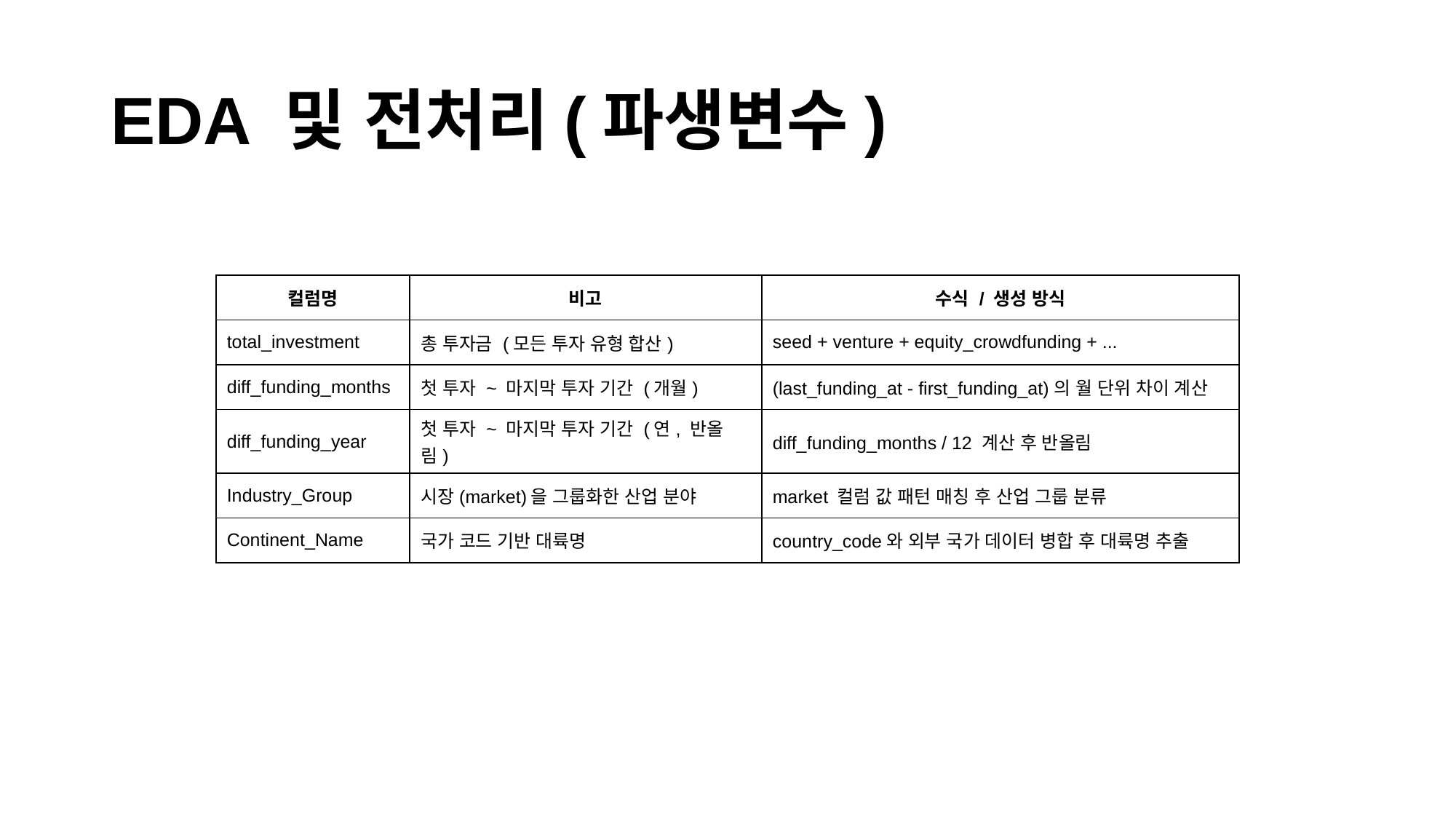

# EDA 및 전처리(파생변수)
| 컬럼명 | 비고 | 수식 / 생성 방식 |
| --- | --- | --- |
| total\_investment | 총 투자금 (모든 투자 유형 합산) | seed + venture + equity\_crowdfunding + ... |
| diff\_funding\_months | 첫 투자 ~ 마지막 투자 기간 (개월) | (last\_funding\_at - first\_funding\_at)의 월 단위 차이 계산 |
| diff\_funding\_year | 첫 투자 ~ 마지막 투자 기간 (연, 반올림) | diff\_funding\_months / 12 계산 후 반올림 |
| Industry\_Group | 시장(market)을 그룹화한 산업 분야 | market 컬럼 값 패턴 매칭 후 산업 그룹 분류 |
| Continent\_Name | 국가 코드 기반 대륙명 | country\_code와 외부 국가 데이터 병합 후 대륙명 추출 |